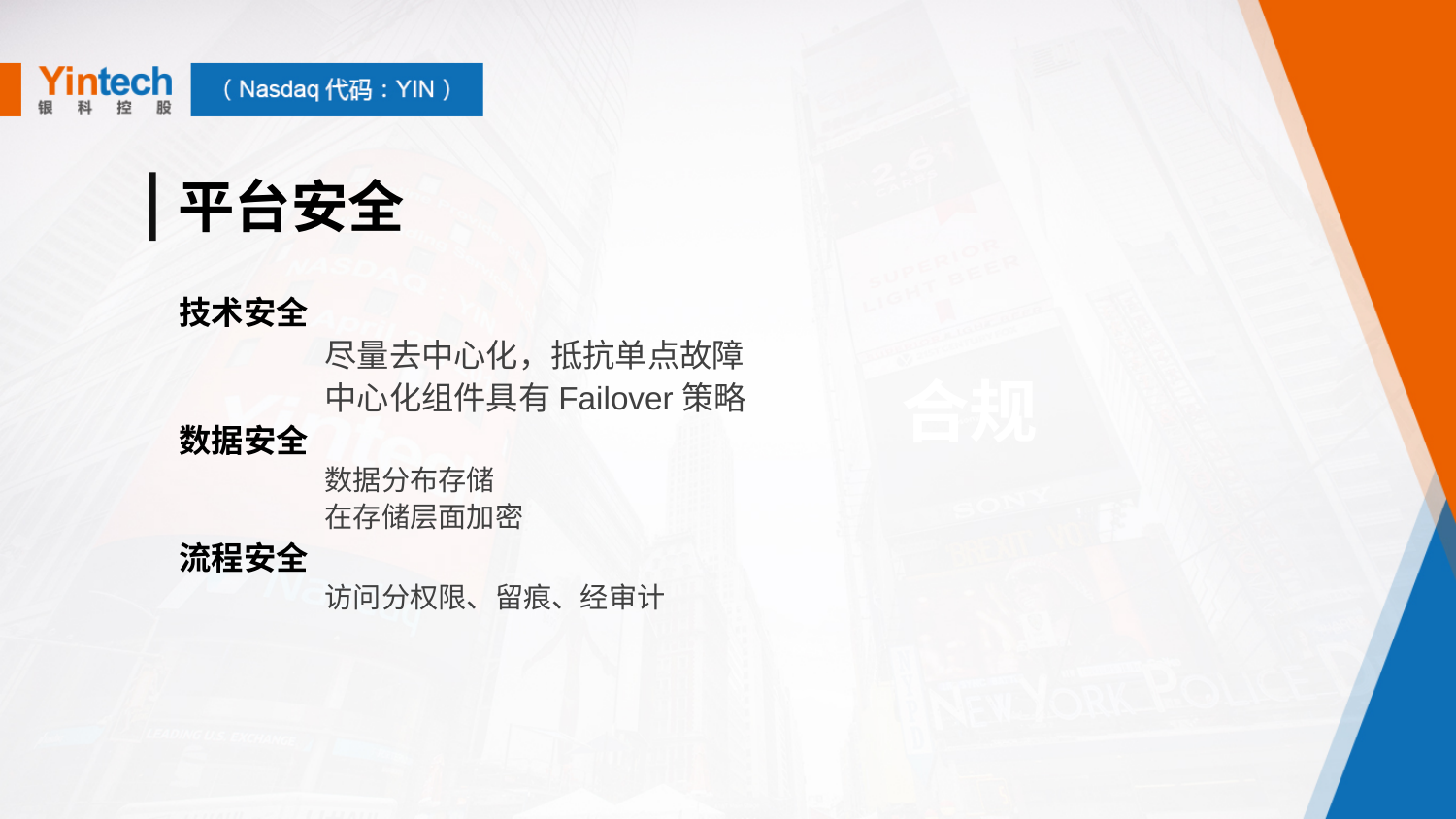

平台安全

技术安全
	尽量去中心化，抵抗单点故障
	中心化组件具有Failover策略
数据安全
	数据分布存储
	在存储层面加密
流程安全
	访问分权限、留痕、经审计

合规